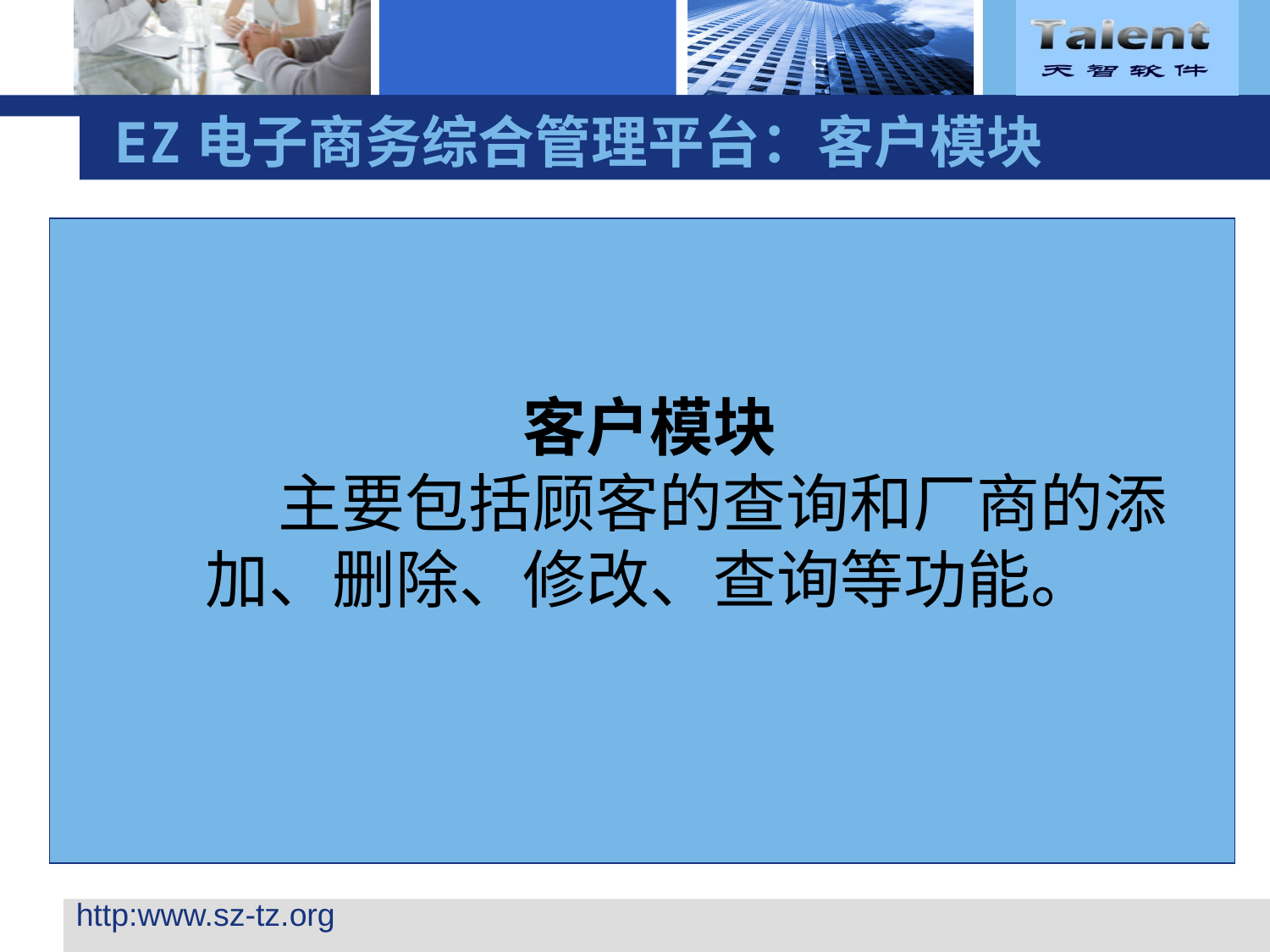

# EZ电子商务综合管理平台：客户模块

客户模块
         主要包括顾客的查询和厂商的添加、删除、修改、查询等功能。